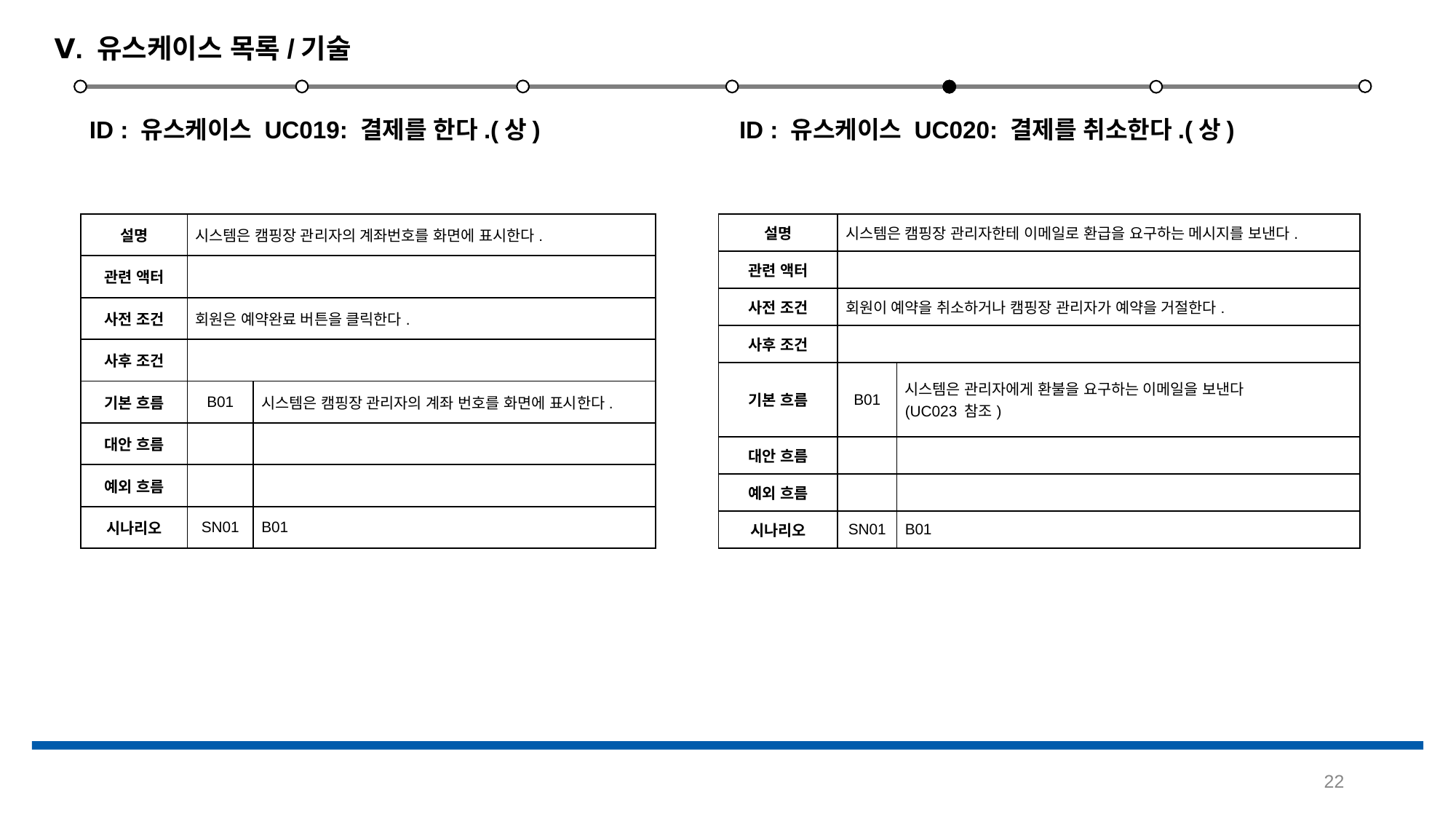

Ⅴ. 유스케이스 목록/기술

ID : 유스케이스 UC019: 결제를 한다.(상)
ID : 유스케이스 UC020: 결제를 취소한다.(상)
| 설명 | 시스템은 캠핑장 관리자의 계좌번호를 화면에 표시한다. |  |
| --- | --- | --- |
| 관련 액터 |  |  |
| 사전 조건 | 회원은 예약완료 버튼을 클릭한다. |  |
| 사후 조건 |  |  |
| 기본 흐름 | B01 | 시스템은 캠핑장 관리자의 계좌 번호를 화면에 표시한다. |
| 대안 흐름 |  |  |
| 예외 흐름 |  |  |
| 시나리오 | SN01 | B01 |
| 설명 | 시스템은 캠핑장 관리자한테 이메일로 환급을 요구하는 메시지를 보낸다. |  |
| --- | --- | --- |
| 관련 액터 |  |  |
| 사전 조건 | 회원이 예약을 취소하거나 캠핑장 관리자가 예약을 거절한다. |  |
| 사후 조건 |  |  |
| 기본 흐름 | B01 | 시스템은 관리자에게 환불을 요구하는 이메일을 보낸다 (UC023 참조) |
| 대안 흐름 |  |  |
| 예외 흐름 |  |  |
| 시나리오 | SN01 | B01 |

22